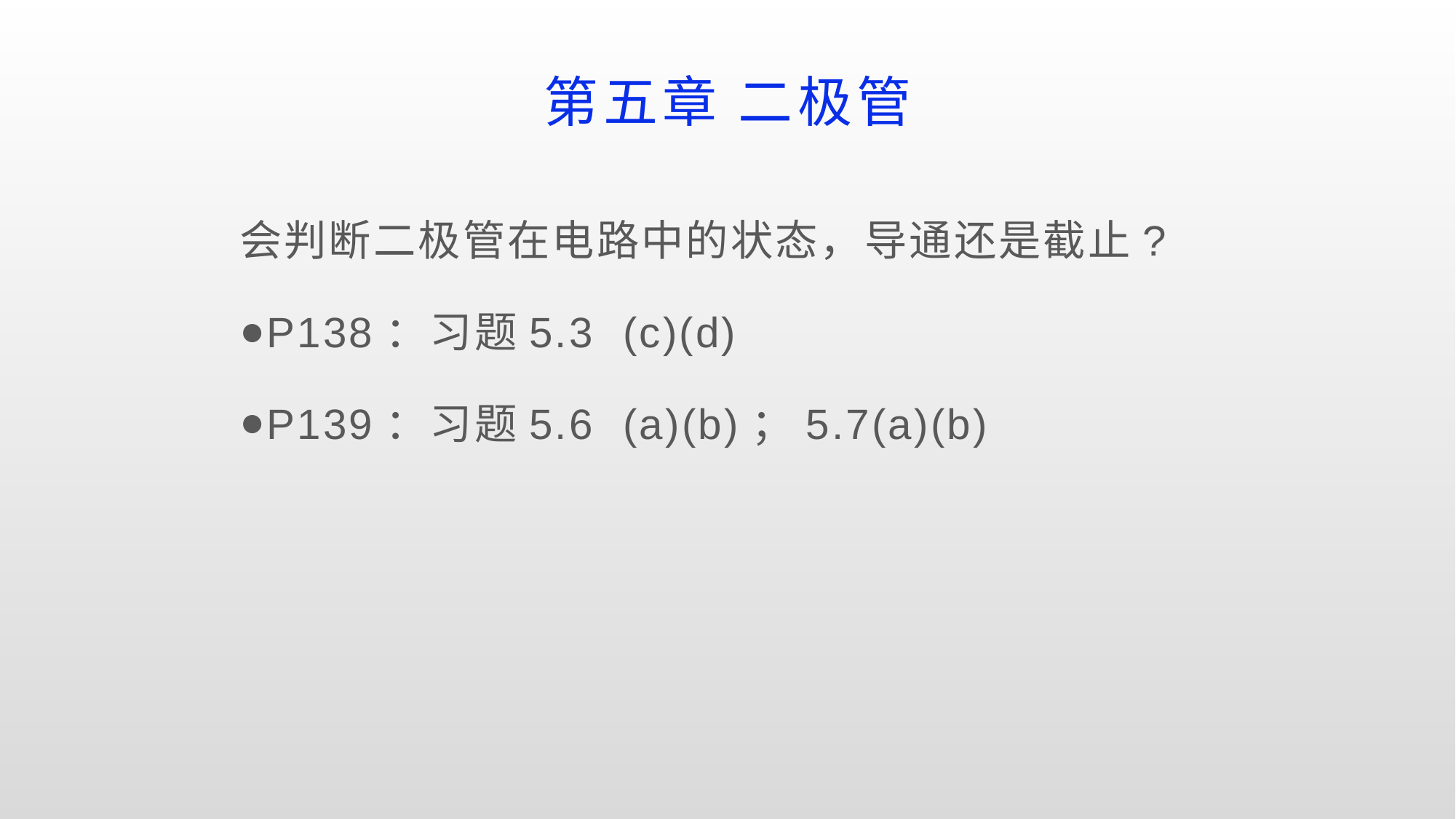

第五章 二极管
会判断二极管在电路中的状态，导通还是截止?
P138：习题5.3  (c)(d)
P139：习题5.6  (a)(b)；5.7(a)(b)